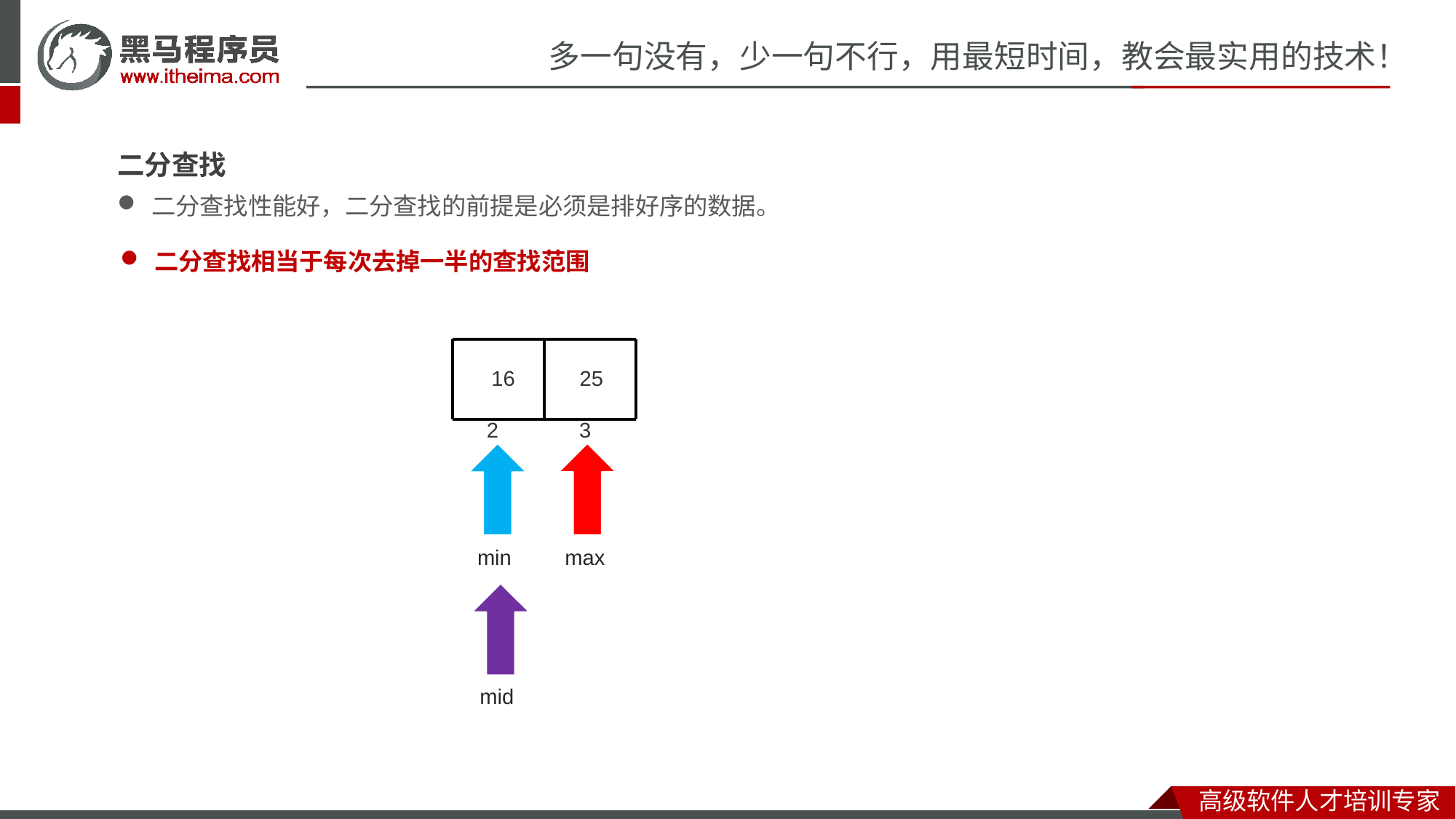

二分查找
二分查找性能好，二分查找的前提是必须是排好序的数据。
二分查找相当于每次去掉一半的查找范围
16
25
2
3

max
min

mid